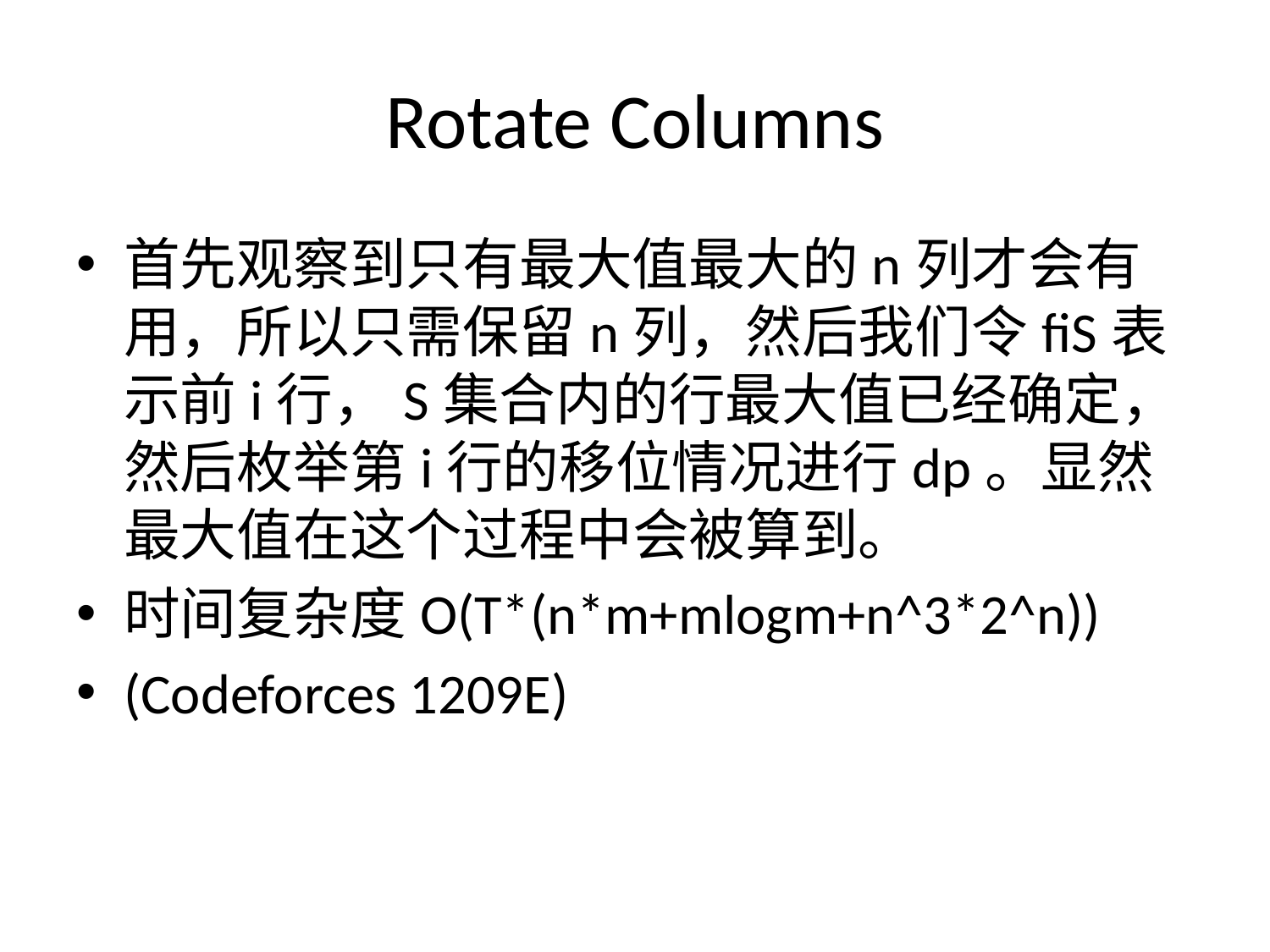

# Rotate Columns
首先观察到只有最大值最大的n列才会有用，所以只需保留n列，然后我们令fiS表示前i行，S集合内的行最大值已经确定，然后枚举第i行的移位情况进行dp。显然最大值在这个过程中会被算到。
时间复杂度O(T*(n*m+mlogm+n^3*2^n))
(Codeforces 1209E)